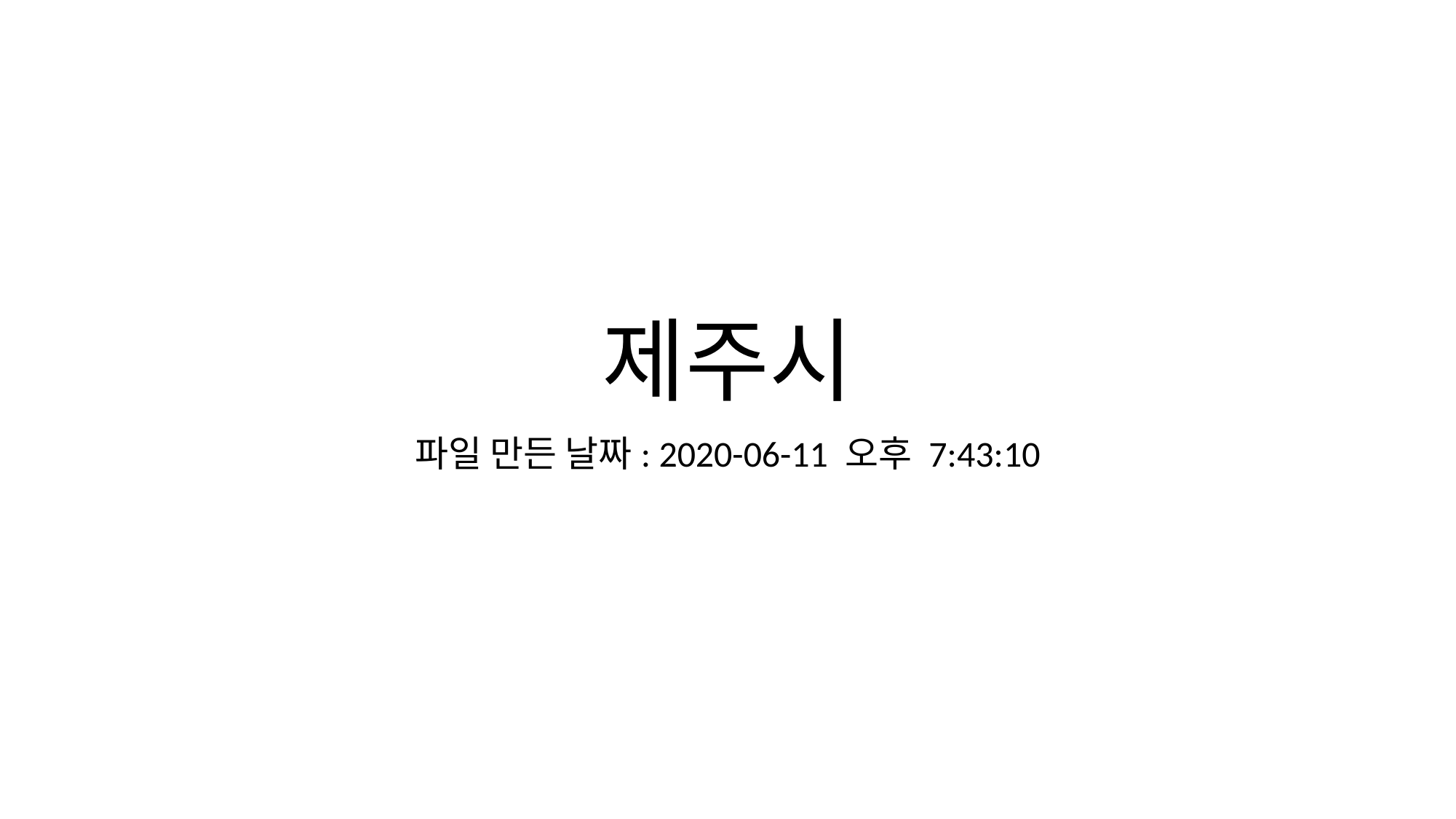

# 제주시
파일 만든 날짜: 2020-06-11 오후 7:43:10